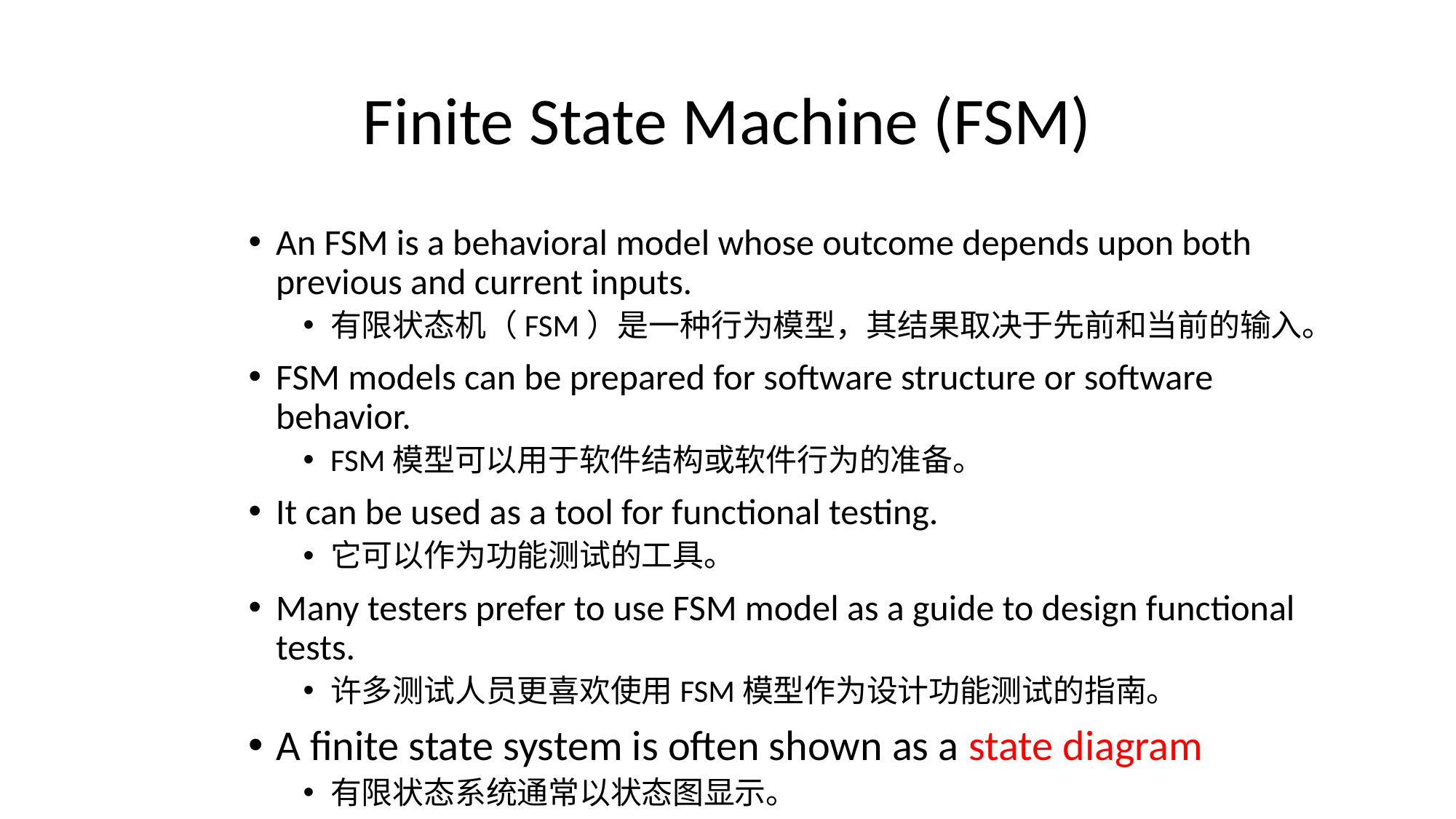

# Finite State Machine (FSM)
An FSM is a behavioral model whose outcome depends upon both previous and current inputs.
有限状态机（FSM）是一种行为模型，其结果取决于先前和当前的输入。
FSM models can be prepared for software structure or software behavior.
FSM模型可以用于软件结构或软件行为的准备。
It can be used as a tool for functional testing.
它可以作为功能测试的工具。
Many testers prefer to use FSM model as a guide to design functional tests.
许多测试人员更喜欢使用FSM模型作为设计功能测试的指南。
A finite state system is often shown as a state diagram
有限状态系统通常以状态图显示。